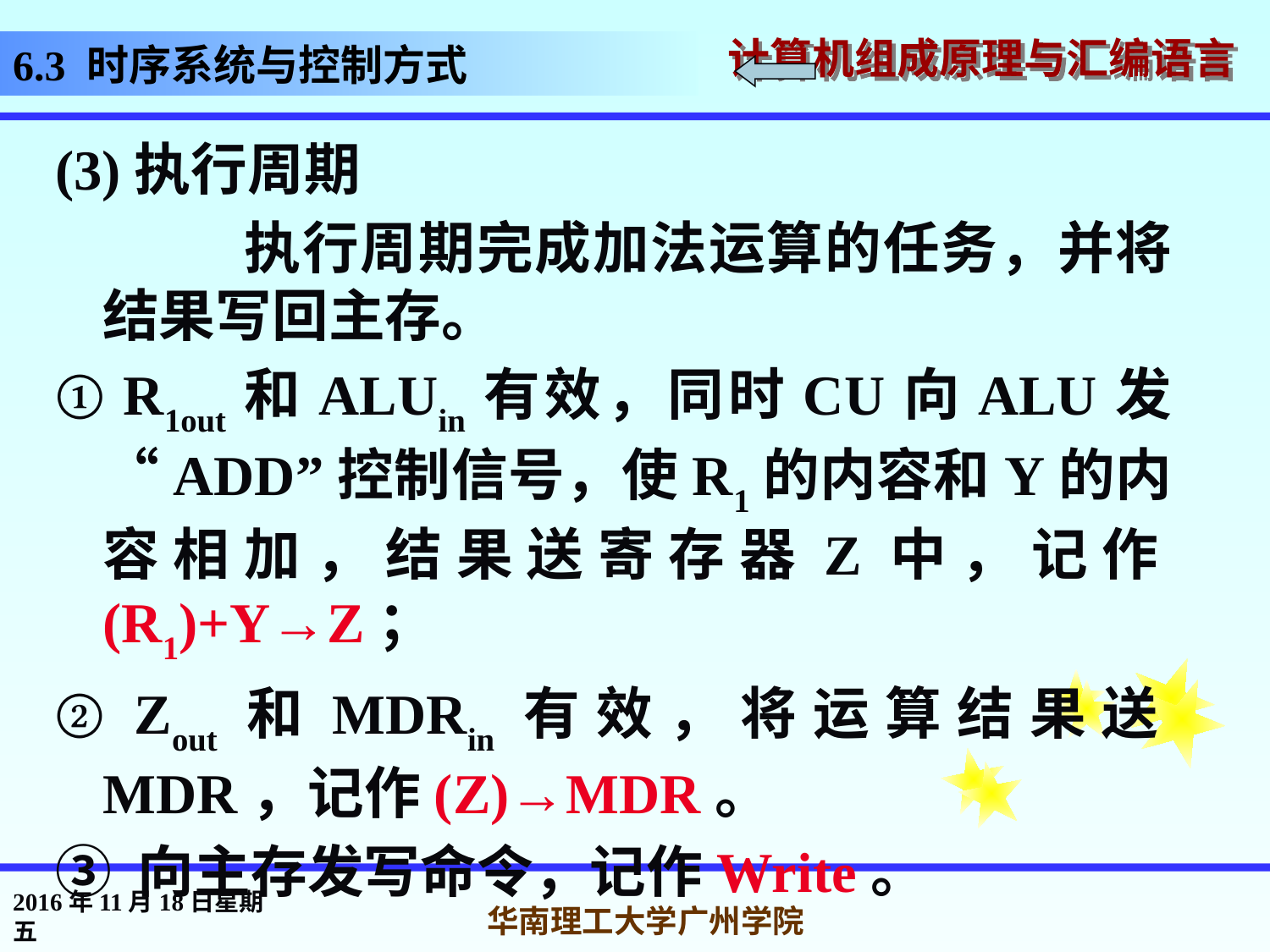

# 6.3 时序系统与控制方式

(3)执行周期
            执行周期完成加法运算的任务，并将结果写回主存。
① R1out和ALUin有效，同时CU向ALU发“ADD”控制信号，使R1的内容和Y的内容相加，结果送寄存器Z中，记作(R1)+Y→Z；
② Zout和MDRin有效，将运算结果送MDR，记作(Z)→MDR。
③ 向主存发写命令，记作Write。
2016年11月18日星期五
华南理工大学广州学院